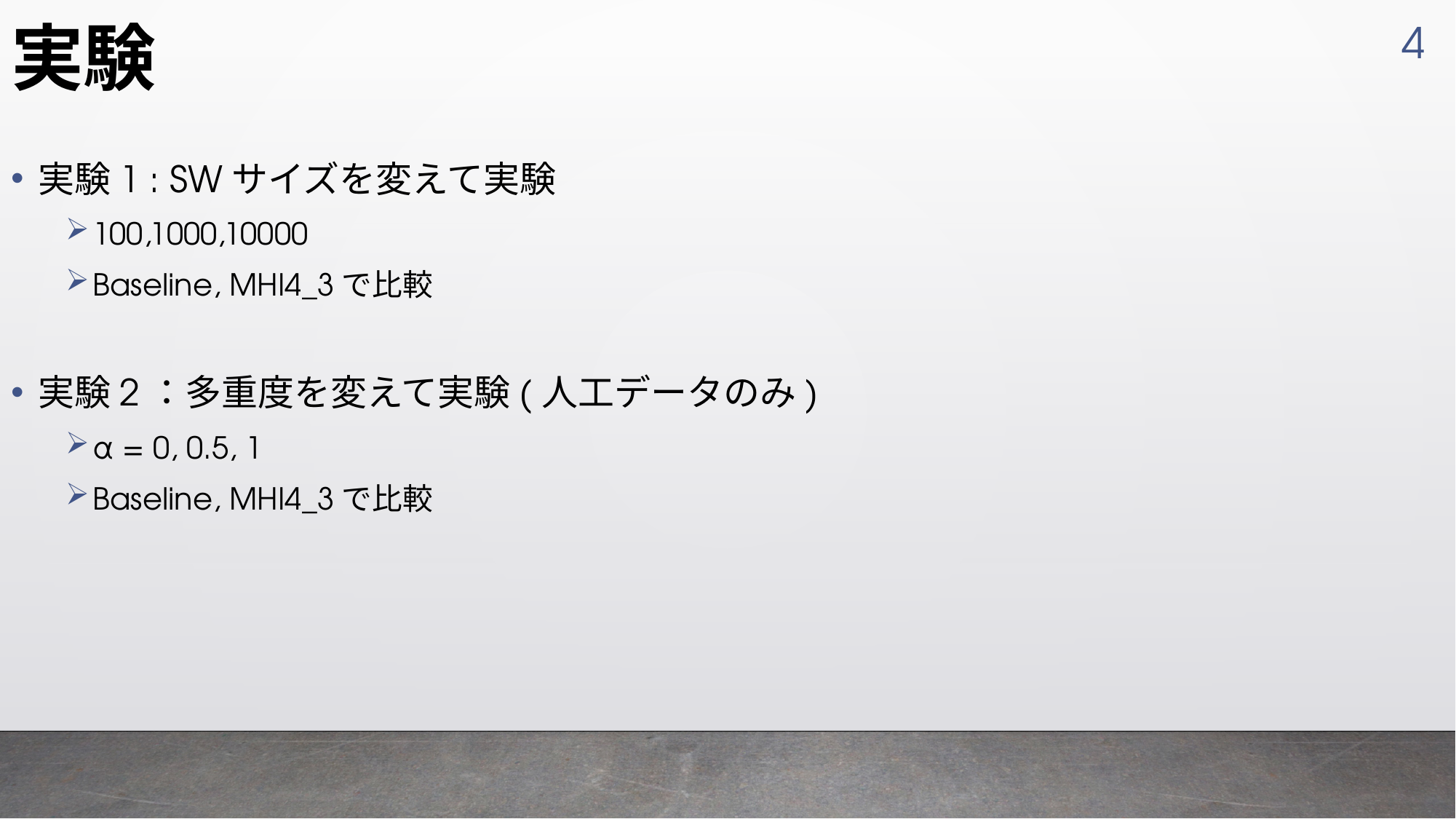

4
# 実験
実験1 : SWサイズを変えて実験
100,1000,10000
Baseline, MHI4_3で比較
実験2：多重度を変えて実験(人工データのみ)
α = 0, 0.5, 1
Baseline, MHI4_3で比較